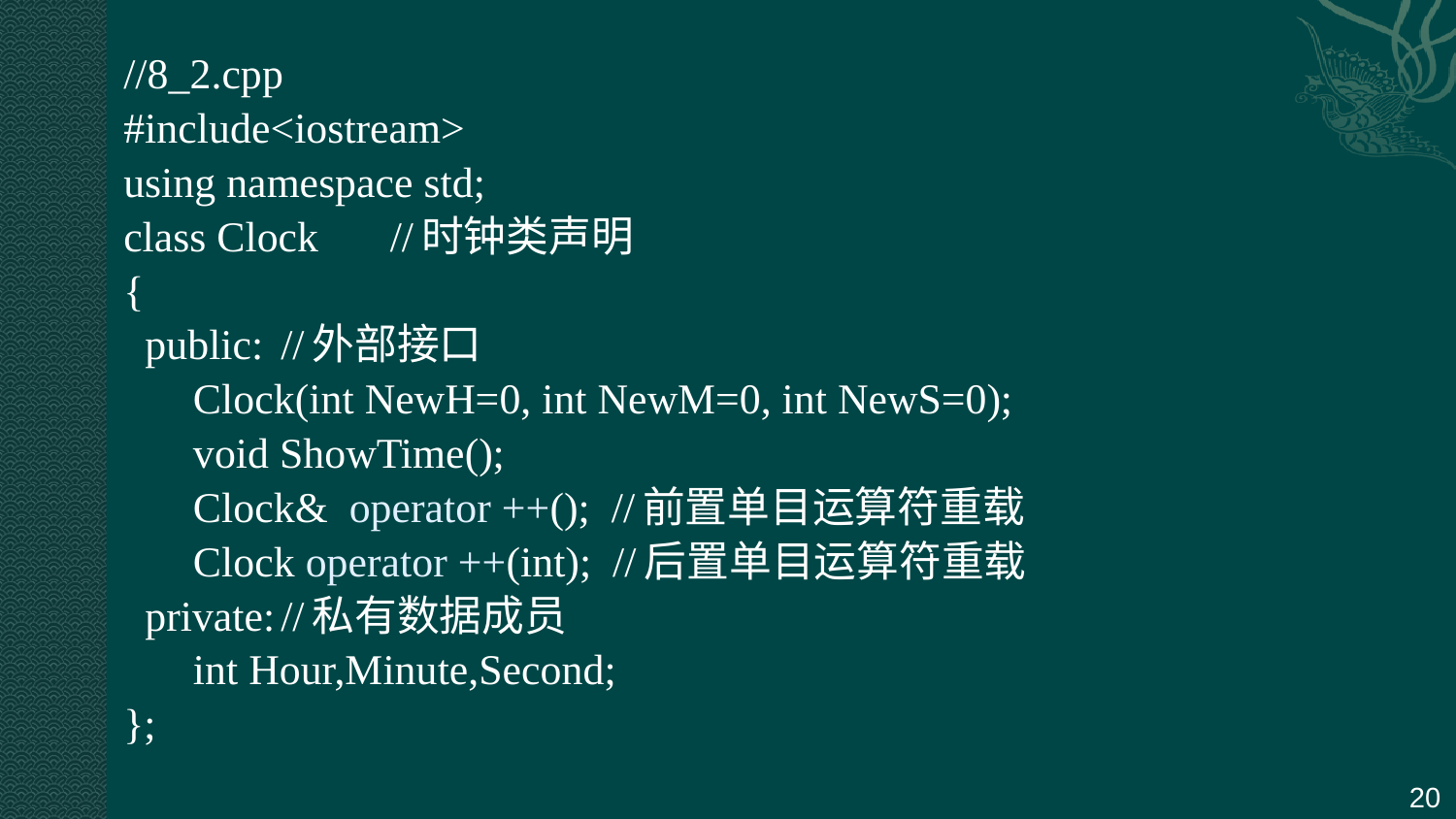

//8_2.cpp
#include<iostream>
using namespace std;
class Clock	//时钟类声明
{
  public:	//外部接口
	  Clock(int NewH=0, int NewM=0, int NewS=0);
	  void ShowTime();
	  Clock&  operator ++();  //前置单目运算符重载
	  Clock operator ++(int);  //后置单目运算符重载
  private:	//私有数据成员
	  int Hour,Minute,Second;
};
20